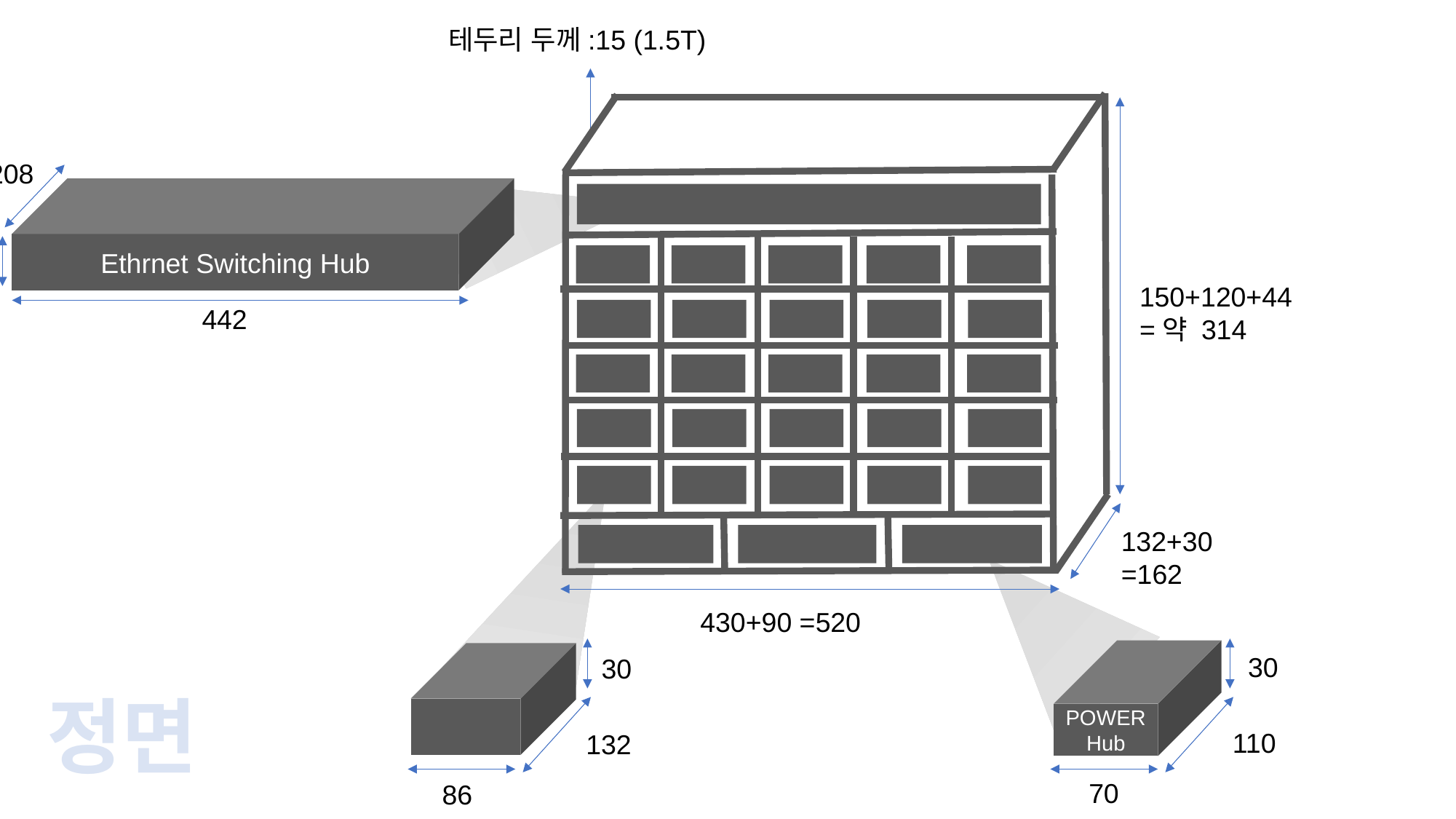

테두리 두께:15 (1.5T)

208
Ethrnet Switching Hub

44

150+120+44
=약 314
442

132+30
=162

430+90 =520
POWER Hub

30
30
정면
110
132
70
86